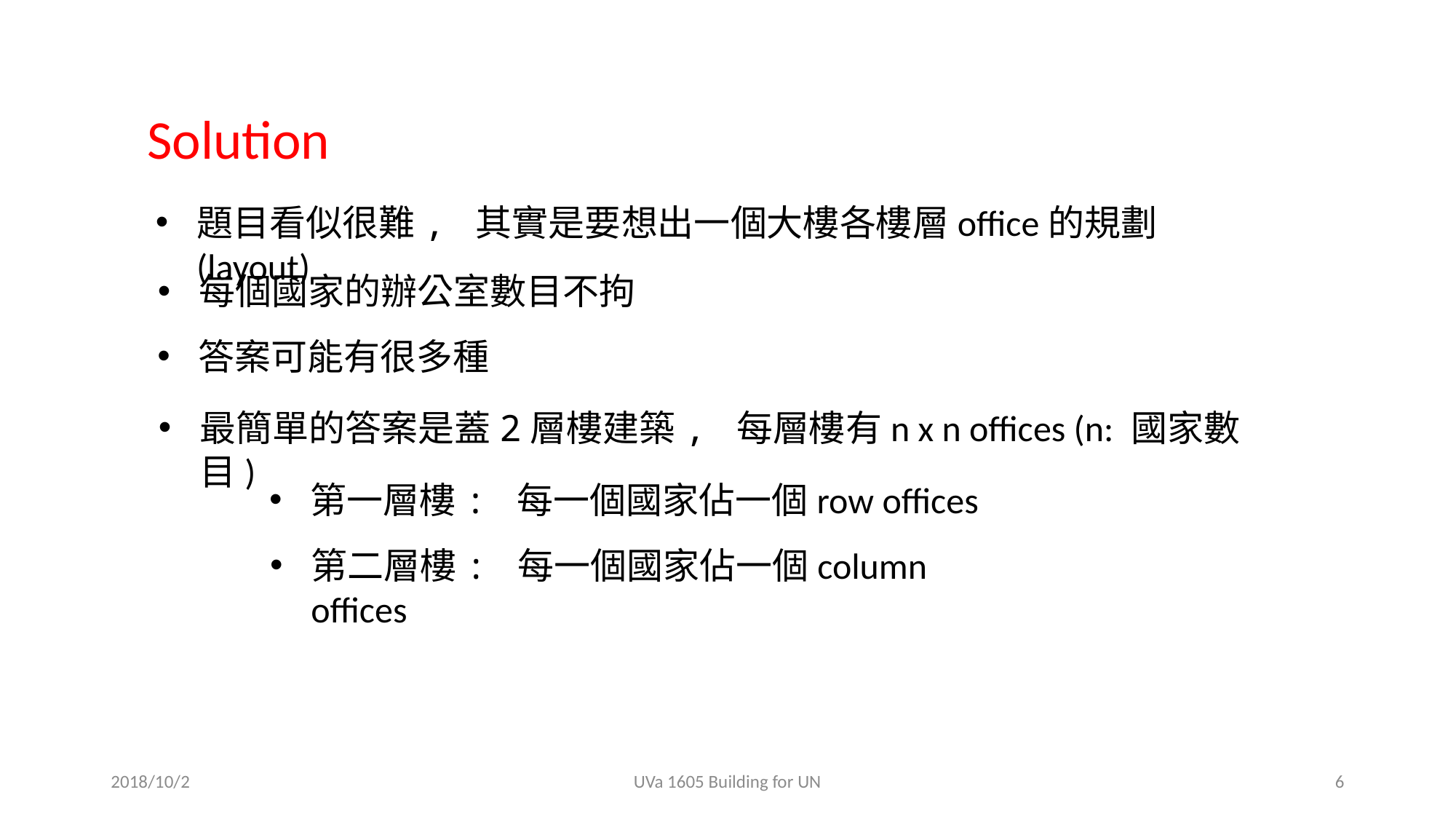

Solution
題目看似很難, 其實是要想出一個大樓各樓層office的規劃(layout)
每個國家的辦公室數目不拘
答案可能有很多種
最簡單的答案是蓋2層樓建築, 每層樓有n x n offices (n: 國家數目)
第一層樓: 每一個國家佔一個row offices
第二層樓: 每一個國家佔一個column offices
2018/10/2
UVa 1605 Building for UN
6